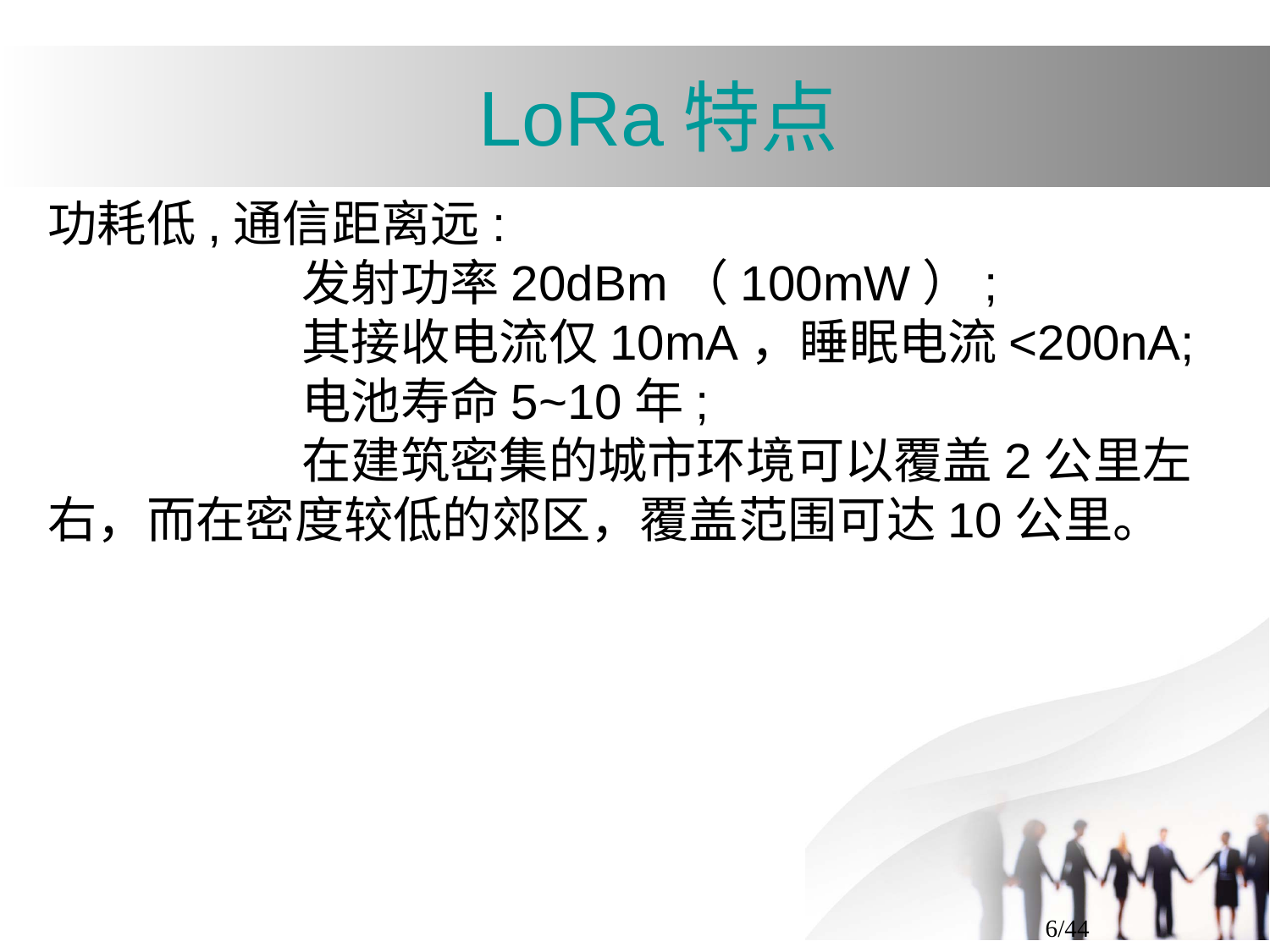

LoRa特点
功耗低,通信距离远:
		发射功率20dBm（100mW）;
		其接收电流仅10mA，睡眠电流<200nA;
		电池寿命5~10年;
		在建筑密集的城市环境可以覆盖2公里左右，而在密度较低的郊区，覆盖范围可达10公里。

6/44